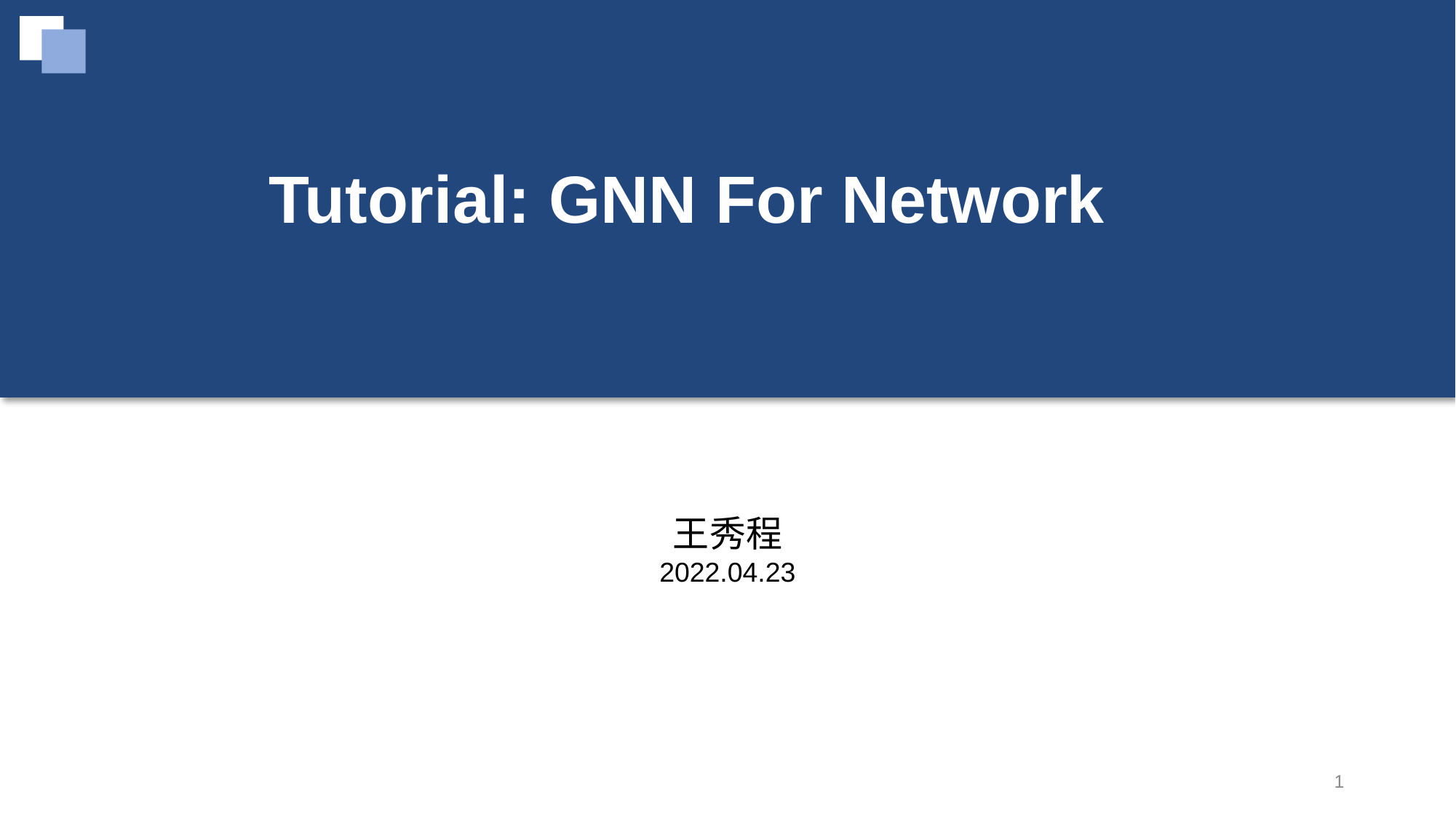

Tutorial: GNN For Network
王秀程
2022.04.23
1